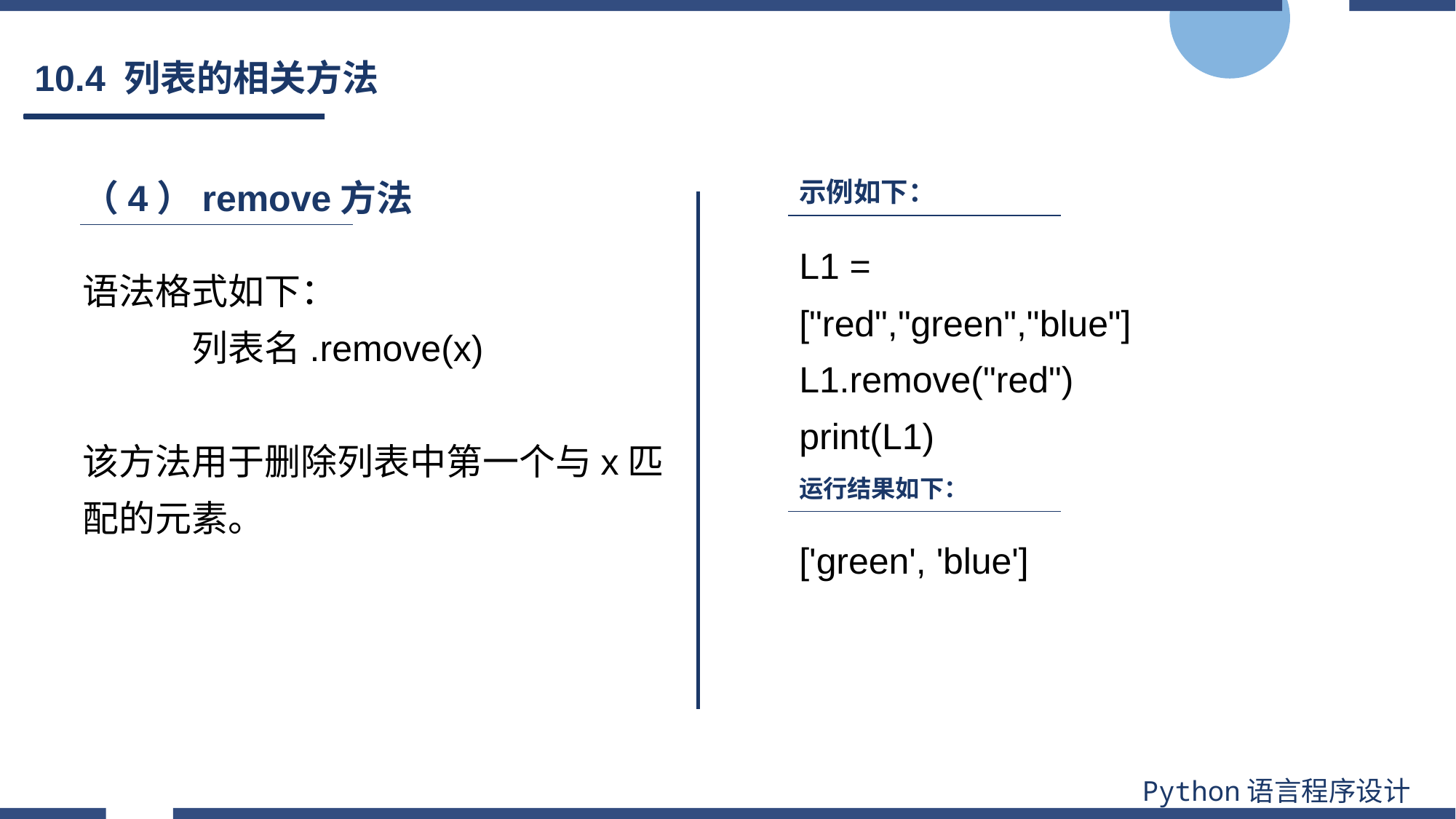

# 10.4 列表的相关方法
（4）remove方法
示例如下：
L1 = ["red","green","blue"]
L1.remove("red")
print(L1)

语法格式如下：
	列表名.remove(x)

该方法用于删除列表中第一个与x匹配的元素。
运行结果如下：
['green', 'blue']